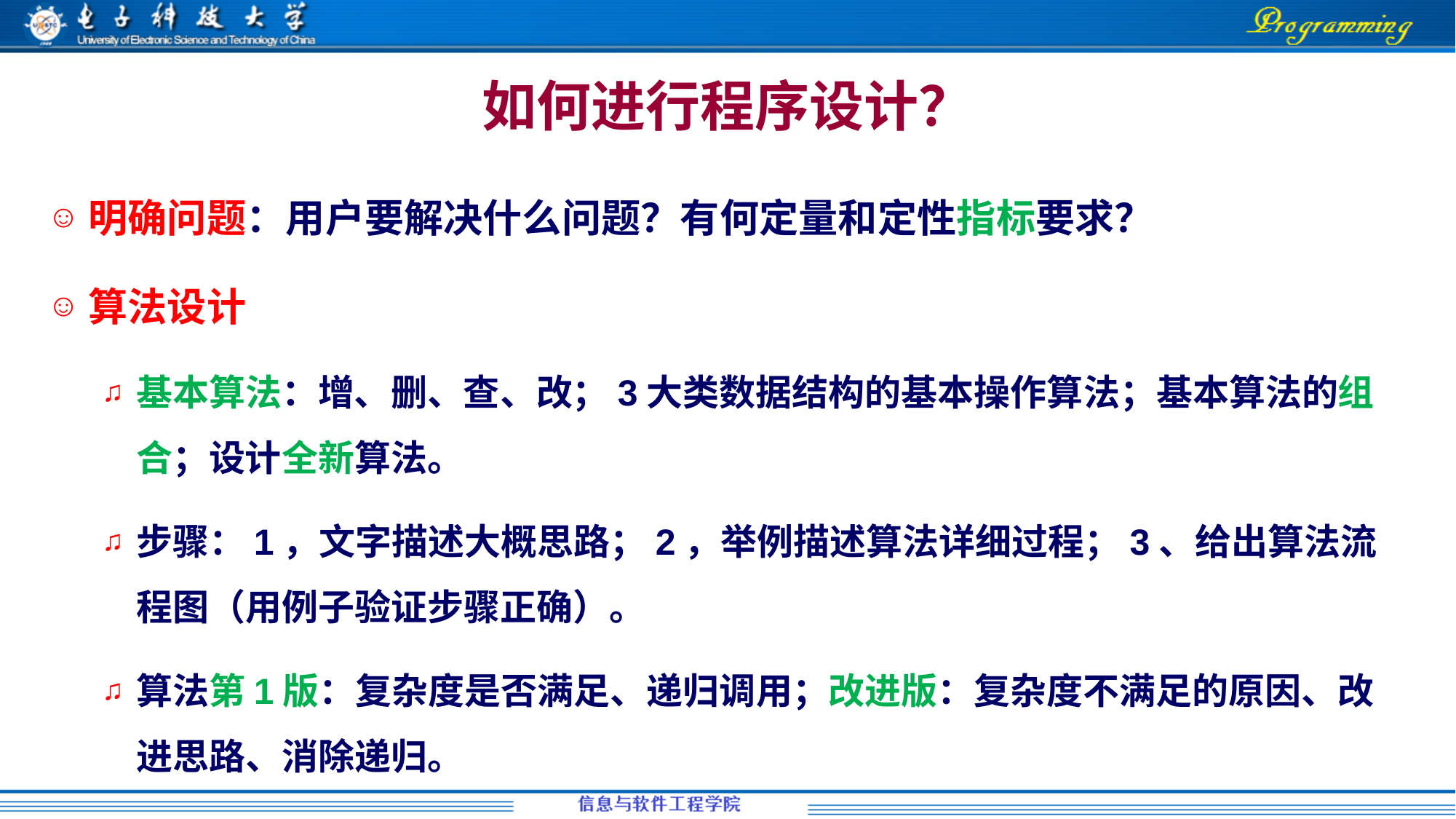

# 如何进行程序设计？
明确问题：用户要解决什么问题？有何定量和定性指标要求？
算法设计
基本算法：增、删、查、改；3大类数据结构的基本操作算法；基本算法的组合；设计全新算法。
步骤：1，文字描述大概思路；2，举例描述算法详细过程；3、给出算法流程图（用例子验证步骤正确）。
算法第1版：复杂度是否满足、递归调用；改进版：复杂度不满足的原因、改进思路、消除递归。